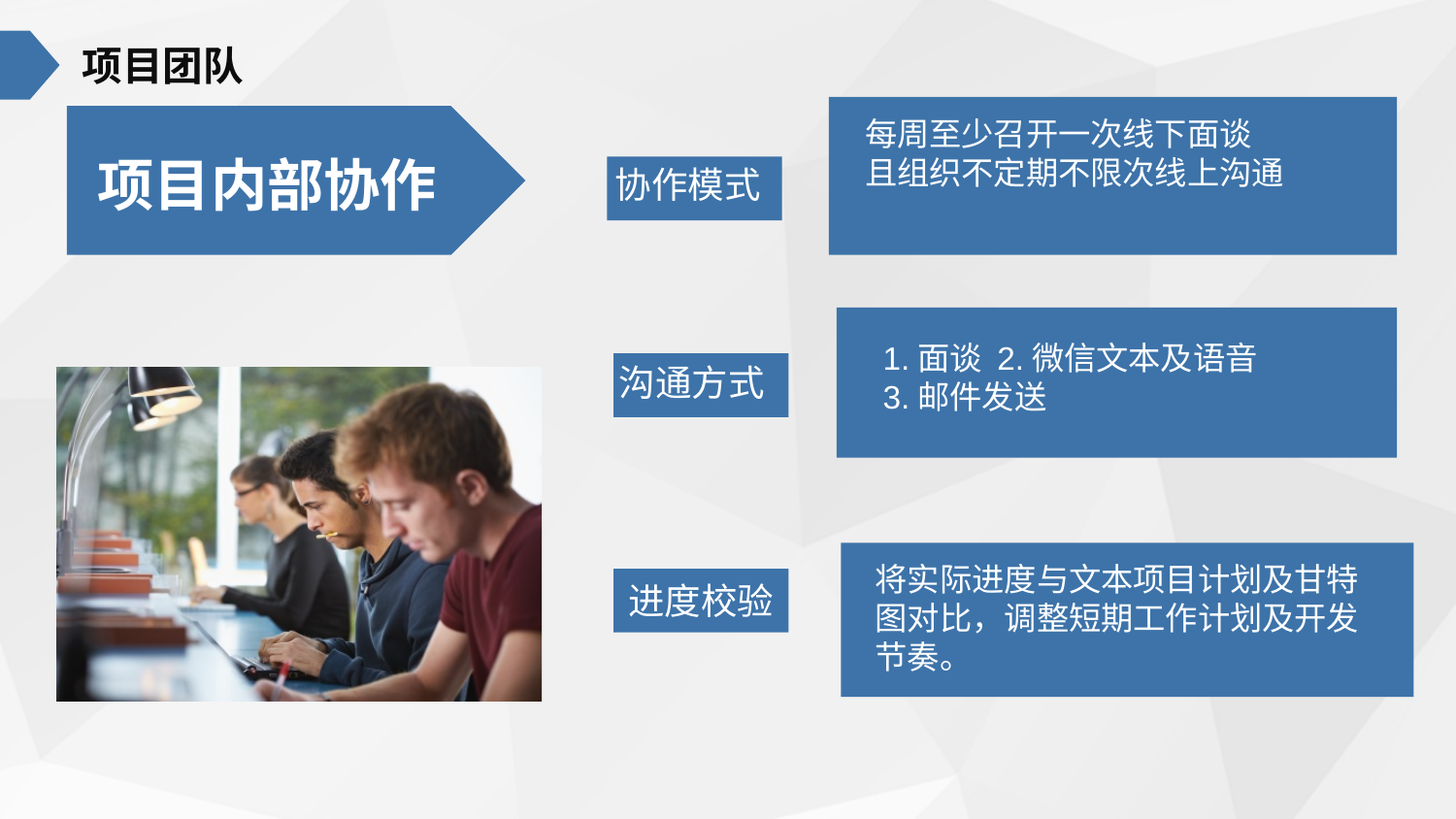

项目团队

每周至少召开一次线下面谈
且组织不定期不限次线上沟通

项目内部协作
协作模式

1.面谈 2.微信文本及语音
3.邮件发送
沟通方式

将实际进度与文本项目计划及甘特图对比，调整短期工作计划及开发节奏。
进度校验